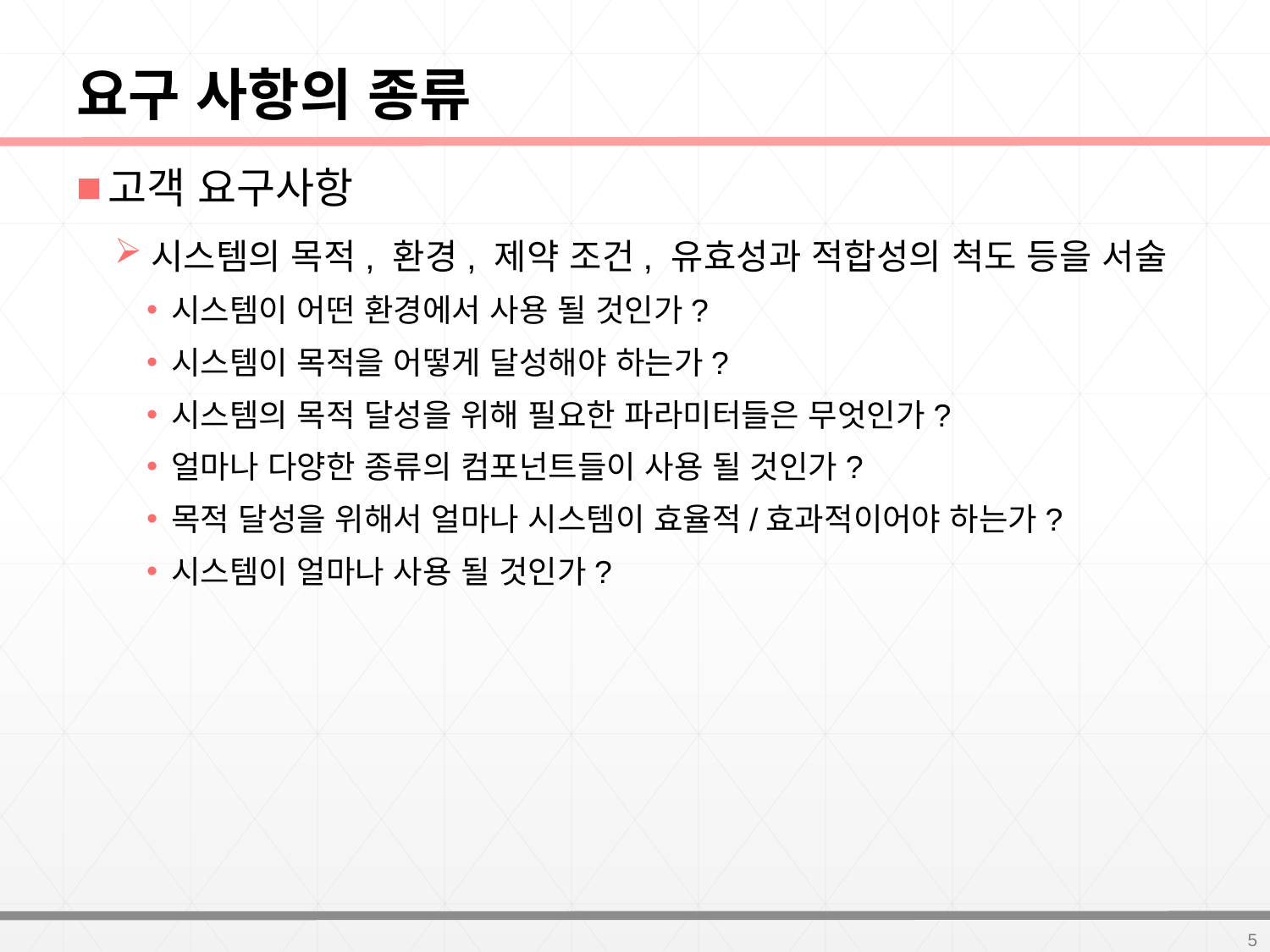

# 요구 사항의 종류
고객 요구사항
시스템의 목적, 환경, 제약 조건, 유효성과 적합성의 척도 등을 서술
시스템이 어떤 환경에서 사용 될 것인가?
시스템이 목적을 어떻게 달성해야 하는가?
시스템의 목적 달성을 위해 필요한 파라미터들은 무엇인가?
얼마나 다양한 종류의 컴포넌트들이 사용 될 것인가?
목적 달성을 위해서 얼마나 시스템이 효율적/효과적이어야 하는가?
시스템이 얼마나 사용 될 것인가?
5